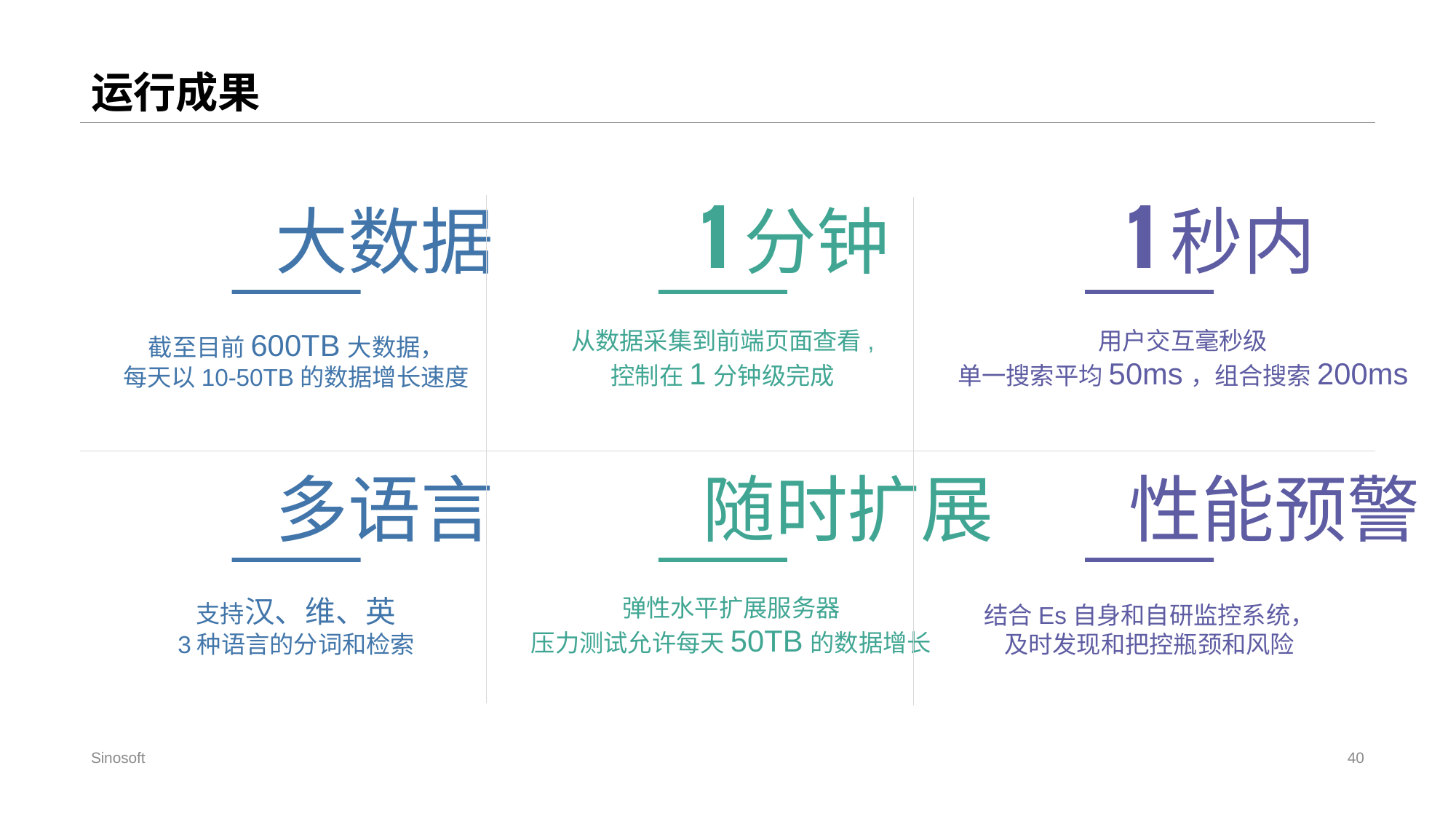

# 运行成果
大数据
1分钟
1秒内

截至目前600TB大数据，
每天以10-50TB的数据增长速度
从数据采集到前端页面查看,
控制在1分钟级完成
用户交互毫秒级
单一搜索平均50ms，组合搜索200ms
多语言
随时扩展
性能预警

支持汉、维、英
3种语言的分词和检索
弹性水平扩展服务器
压力测试允许每天50TB的数据增长
结合Es自身和自研监控系统，
及时发现和把控瓶颈和风险
Sinosoft
40